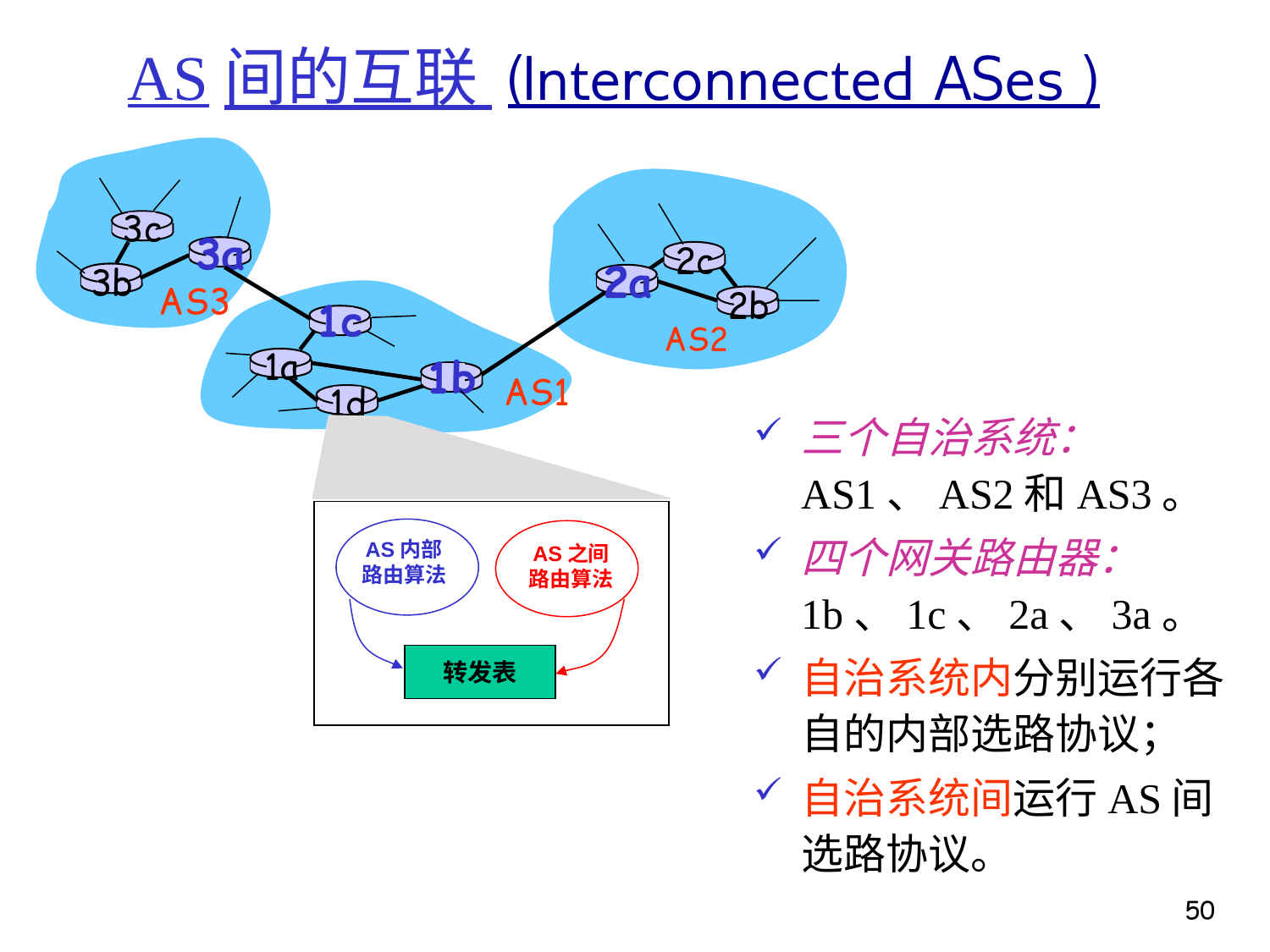

# AS间的互联 (Interconnected ASes )

3c

3a

2c

2a

3b

AS3

2b

1c

AS2

1a
1b

AS1

1d

AS内部
路由算法

AS之间
路由算法

转发表
三个自治系统：AS1、AS2和AS3。
四个网关路由器： 1b、1c、2a、3a。
自治系统内分别运行各自的内部选路协议；
自治系统间运行AS间选路协议。
50